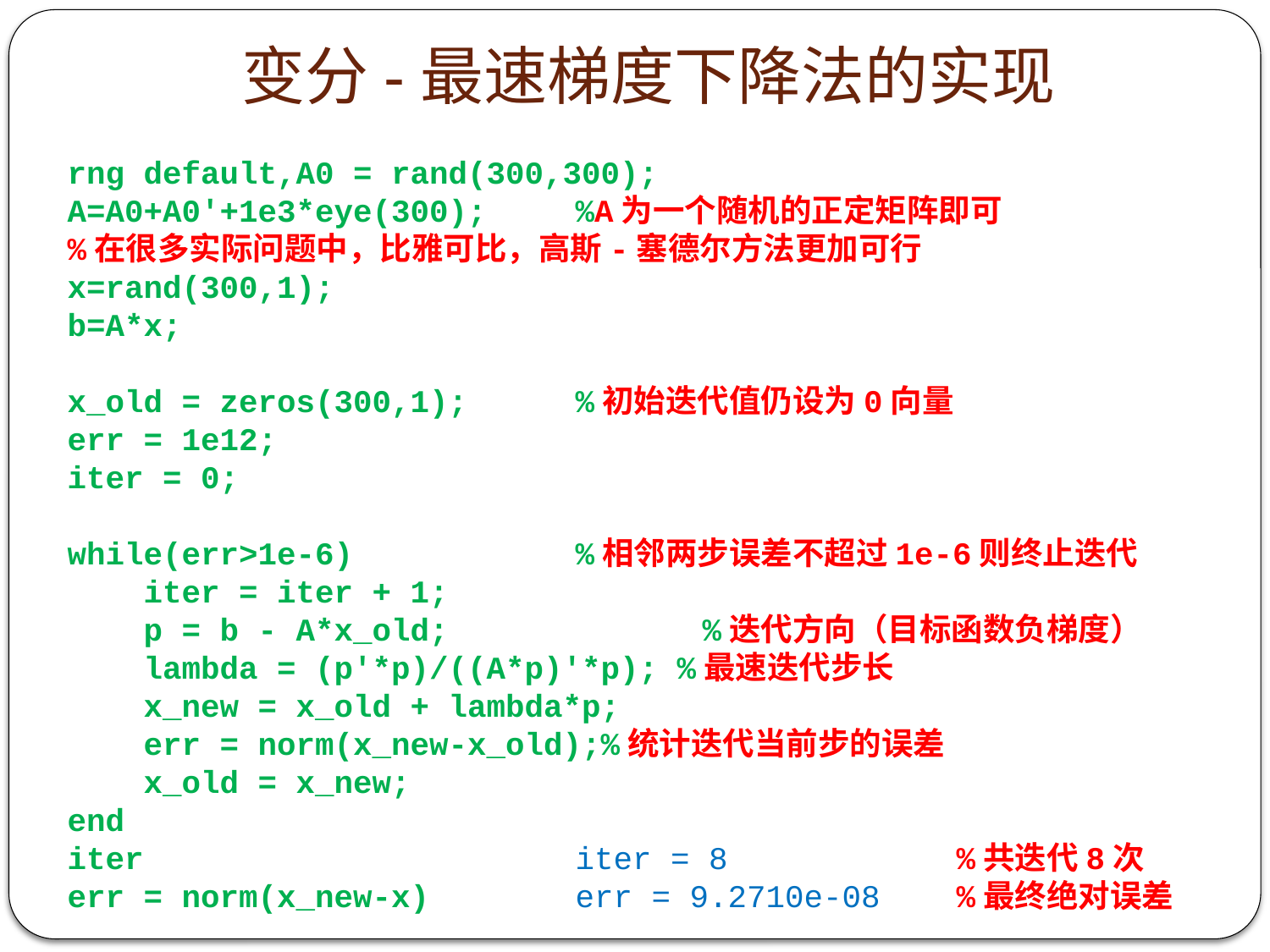

# 变分-最速梯度下降法的实现
rng default,A0 = rand(300,300);
A=A0+A0'+1e3*eye(300);	%A为一个随机的正定矩阵即可
%在很多实际问题中，比雅可比，高斯-塞德尔方法更加可行
x=rand(300,1);
b=A*x;

x_old = zeros(300,1);	%初始迭代值仍设为0向量
err = 1e12;
iter = 0;

while(err>1e-6)		%相邻两步误差不超过1e-6则终止迭代
    iter = iter + 1;
    p = b - A*x_old;		%迭代方向（目标函数负梯度）
    lambda = (p'*p)/((A*p)'*p); %最速迭代步长
    x_new = x_old + lambda*p;
    err = norm(x_new-x_old);%统计迭代当前步的误差
    x_old = x_new;
end
iter				iter = 8		%共迭代8次
err = norm(x_new-x)		err = 9.2710e-08 	%最终绝对误差